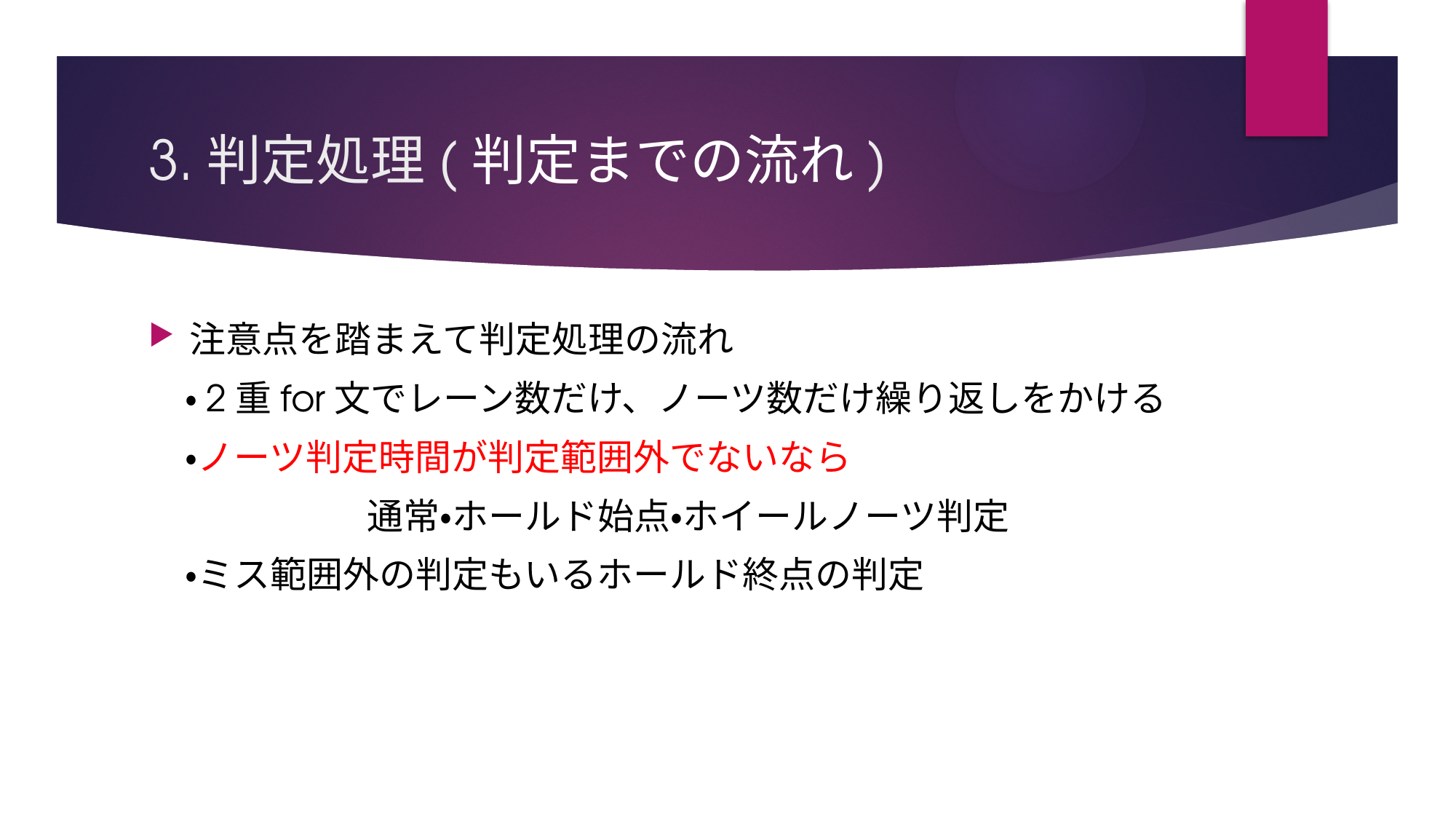

# 3.判定処理(判定までの流れ)
注意点を踏まえて判定処理の流れ
　・2重for文でレーン数だけ、ノーツ数だけ繰り返しをかける
　・ノーツ判定時間が判定範囲外でないなら
　　　　　　通常・ホールド始点・ホイールノーツ判定
　・ミス範囲外の判定もいるホールド終点の判定